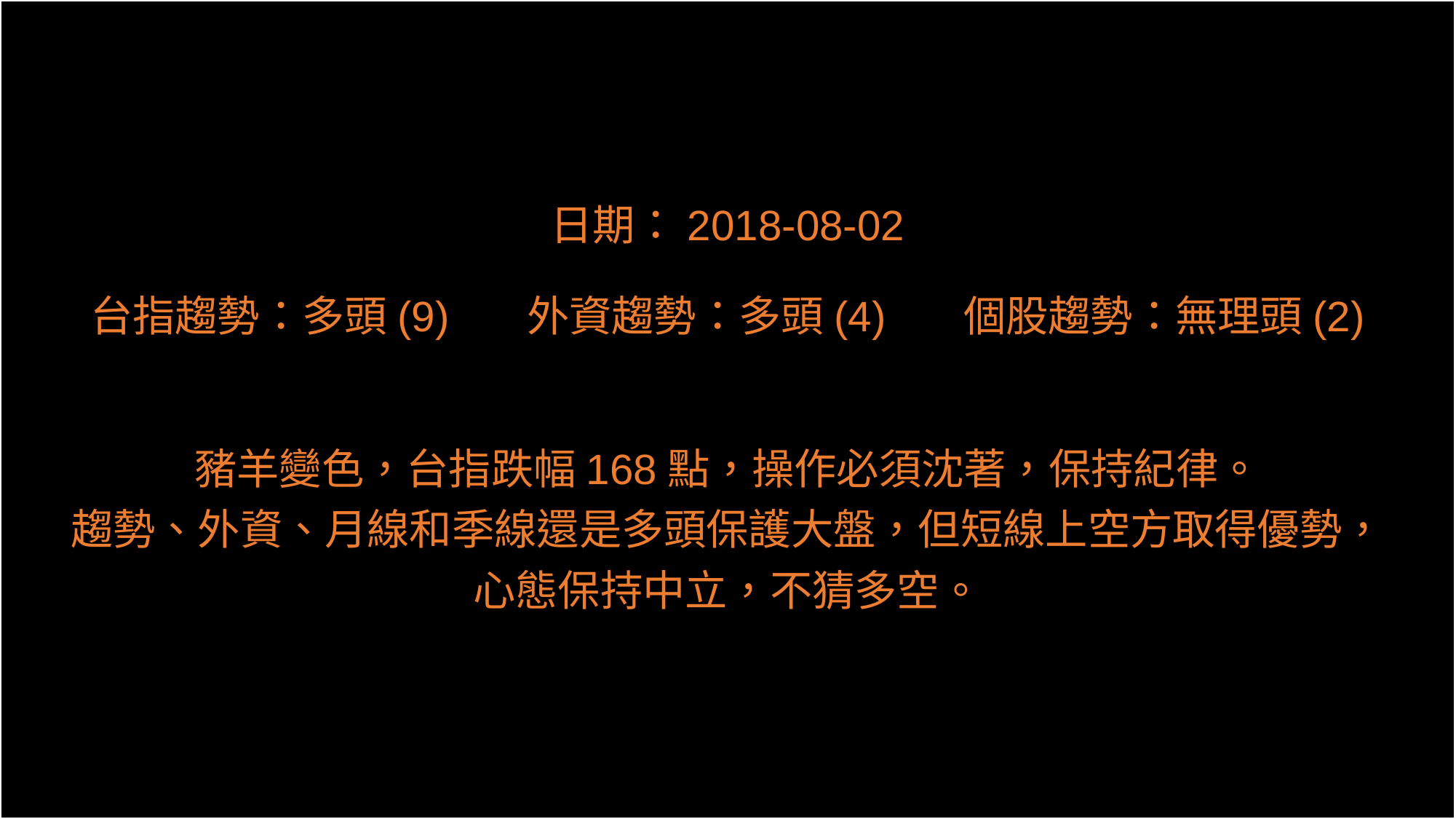

日期：2018-08-02
台指趨勢：多頭(9)	外資趨勢：多頭(4)	個股趨勢：無理頭(2)
豬羊變色，台指跌幅168點，操作必須沈著，保持紀律。
趨勢、外資、月線和季線還是多頭保護大盤，但短線上空方取得優勢，
心態保持中立，不猜多空。